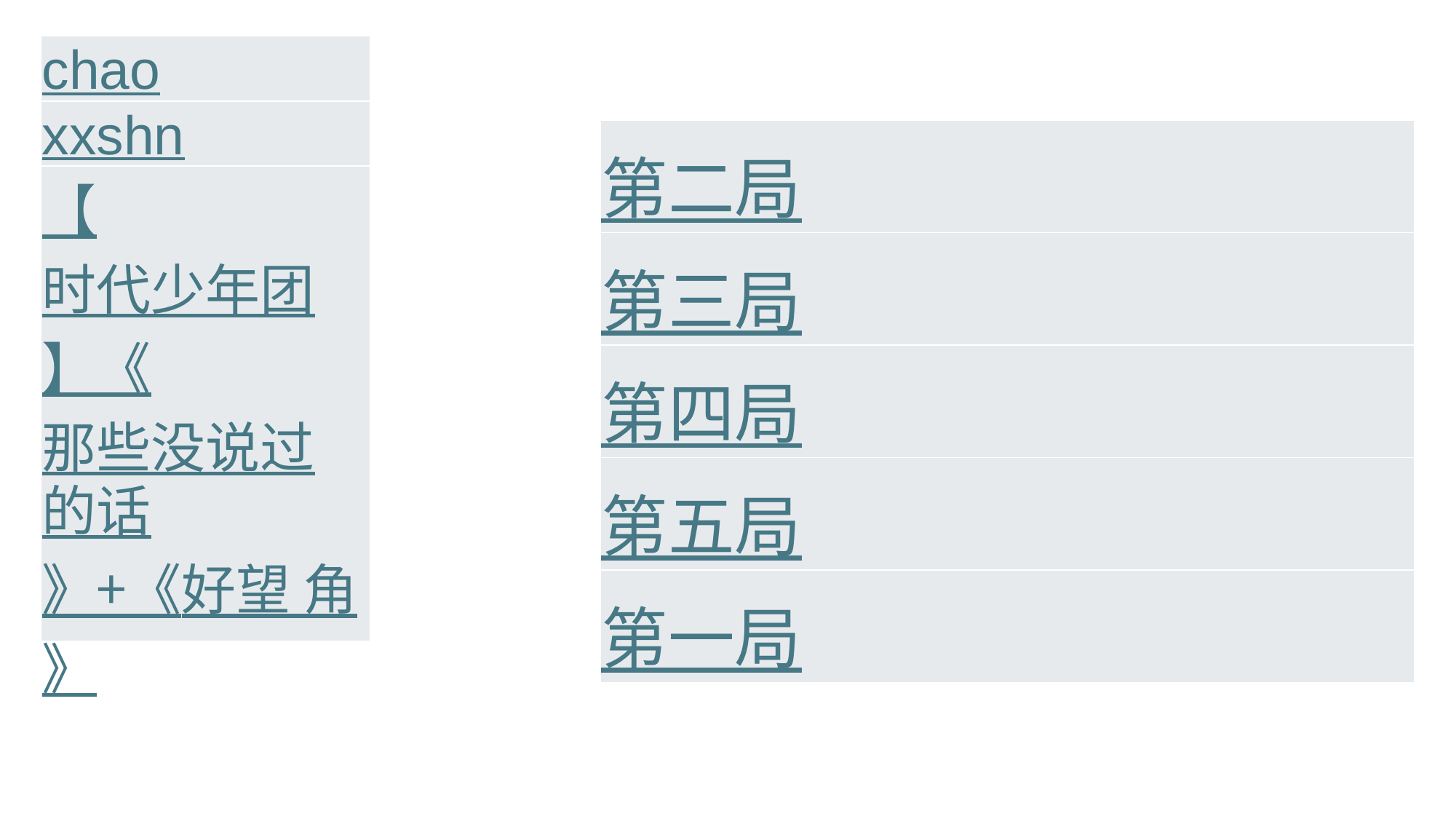

| chao |
| --- |
| xxshn |
| 【时代少年团】《那些没说过的话》+《好望 角》 |
| 第二局 |
| --- |
| 第三局 |
| 第四局 |
| 第五局 |
| 第一局 |